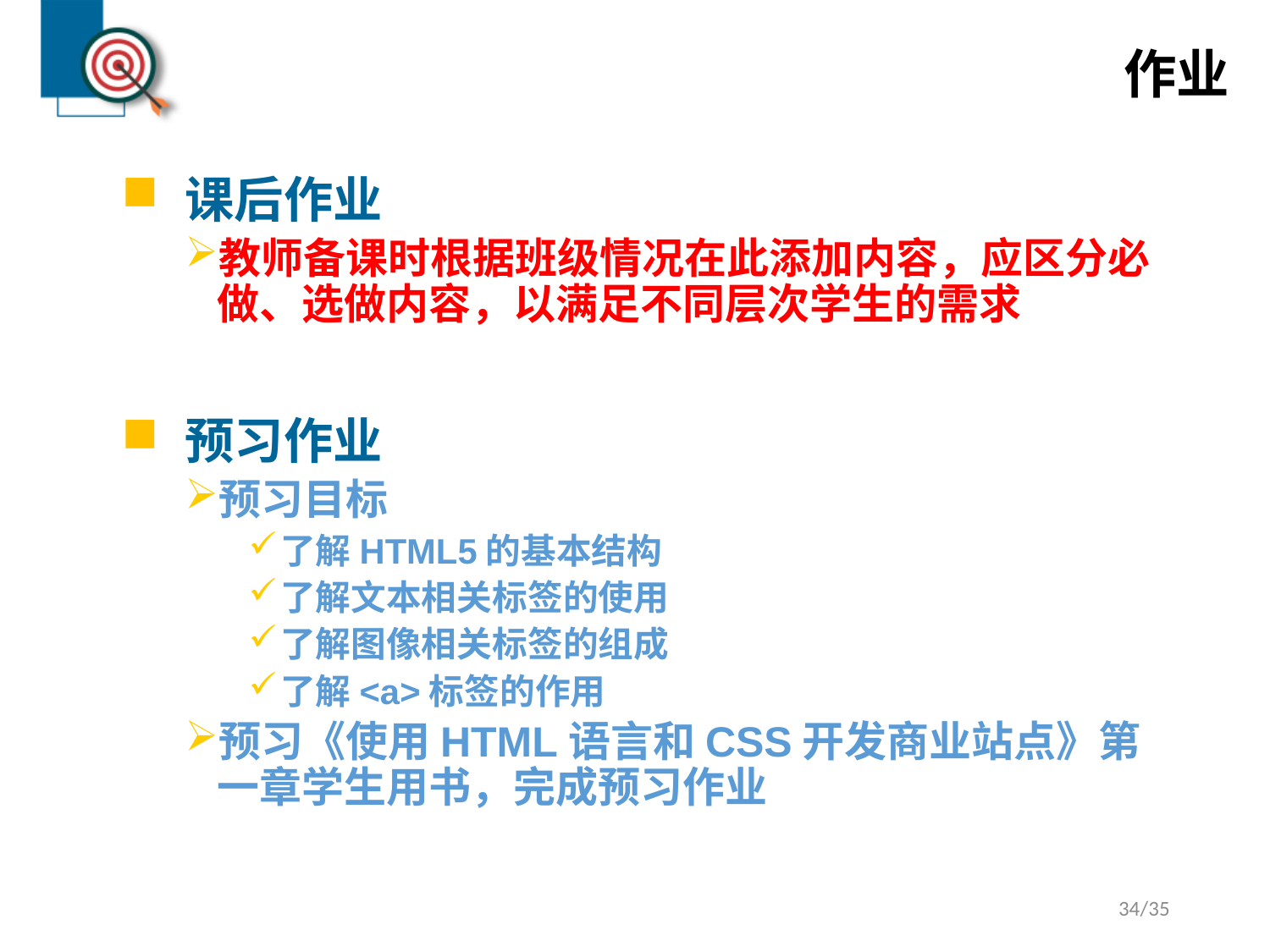

# 作业
课后作业
教师备课时根据班级情况在此添加内容，应区分必做、选做内容，以满足不同层次学生的需求

预习作业
预习目标
了解HTML5的基本结构
了解文本相关标签的使用
了解图像相关标签的组成
了解<a>标签的作用
预习《使用HTML语言和CSS开发商业站点》第一章学生用书，完成预习作业

34/35